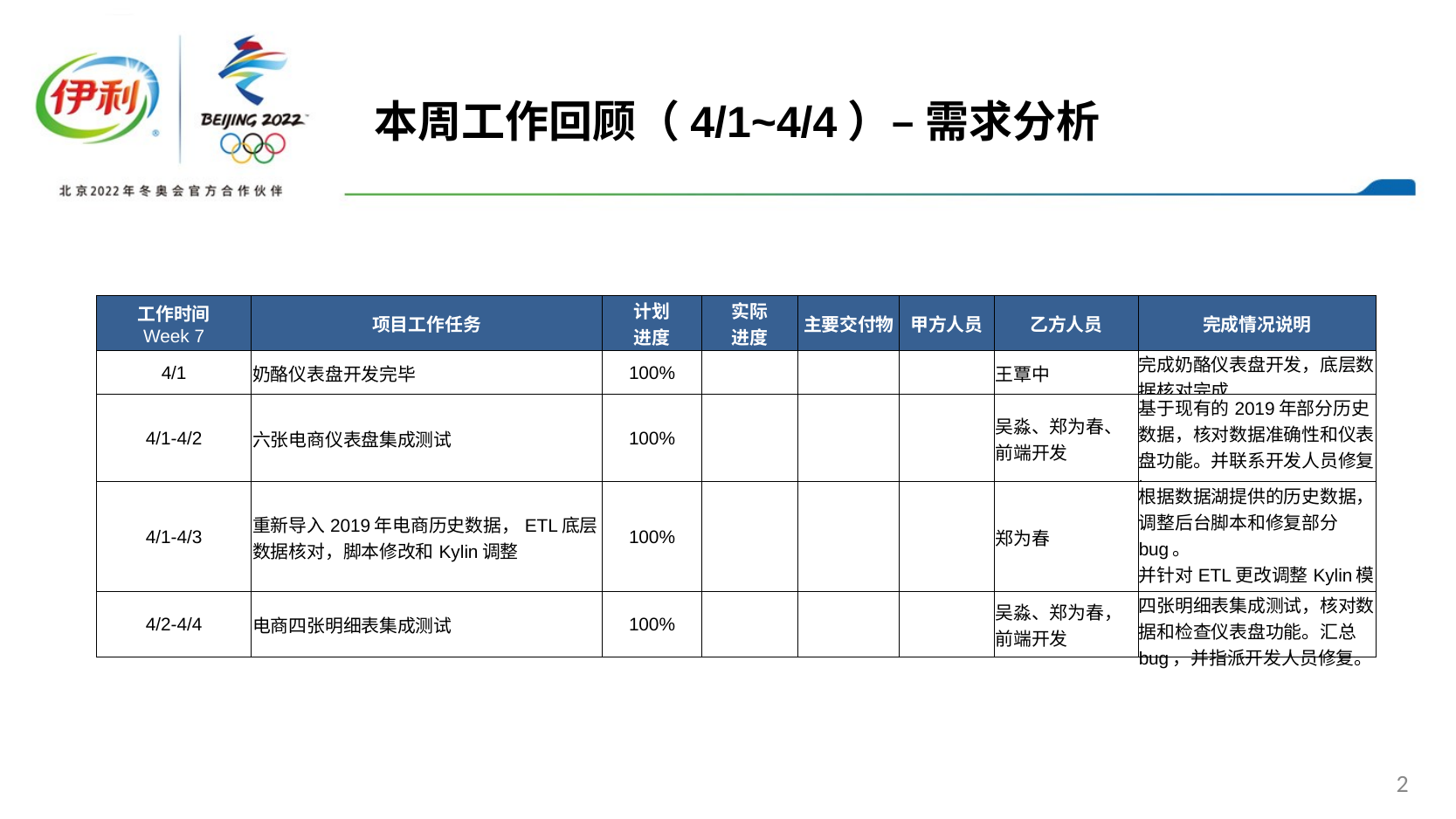

本周工作回顾（4/1~4/4）– 需求分析
| 工作时间 Week 7 | 项目工作任务 | 计划 进度 | 实际 进度 | 主要交付物 | 甲方人员 | 乙方人员 | 完成情况说明 |
| --- | --- | --- | --- | --- | --- | --- | --- |
| 4/1 | 奶酪仪表盘开发完毕 | 100% |  |  |  | 王覃中 | 完成奶酪仪表盘开发，底层数据核对完成 |
| 4/1-4/2 | 六张电商仪表盘集成测试 | 100% |  |  |  | 吴淼、郑为春、前端开发 | 基于现有的2019年部分历史数据，核对数据准确性和仪表盘功能。并联系开发人员修复bug。 |
| 4/1-4/3 | 重新导入2019年电商历史数据，ETL底层数据核对，脚本修改和Kylin调整 | 100% |  |  |  | 郑为春 | 根据数据湖提供的历史数据，调整后台脚本和修复部分bug。 并针对ETL更改调整Kylin模型。 |
| 4/2-4/4 | 电商四张明细表集成测试 | 100% |  |  |  | 吴淼、郑为春，前端开发 | 四张明细表集成测试，核对数据和检查仪表盘功能。汇总bug，并指派开发人员修复。 |
2